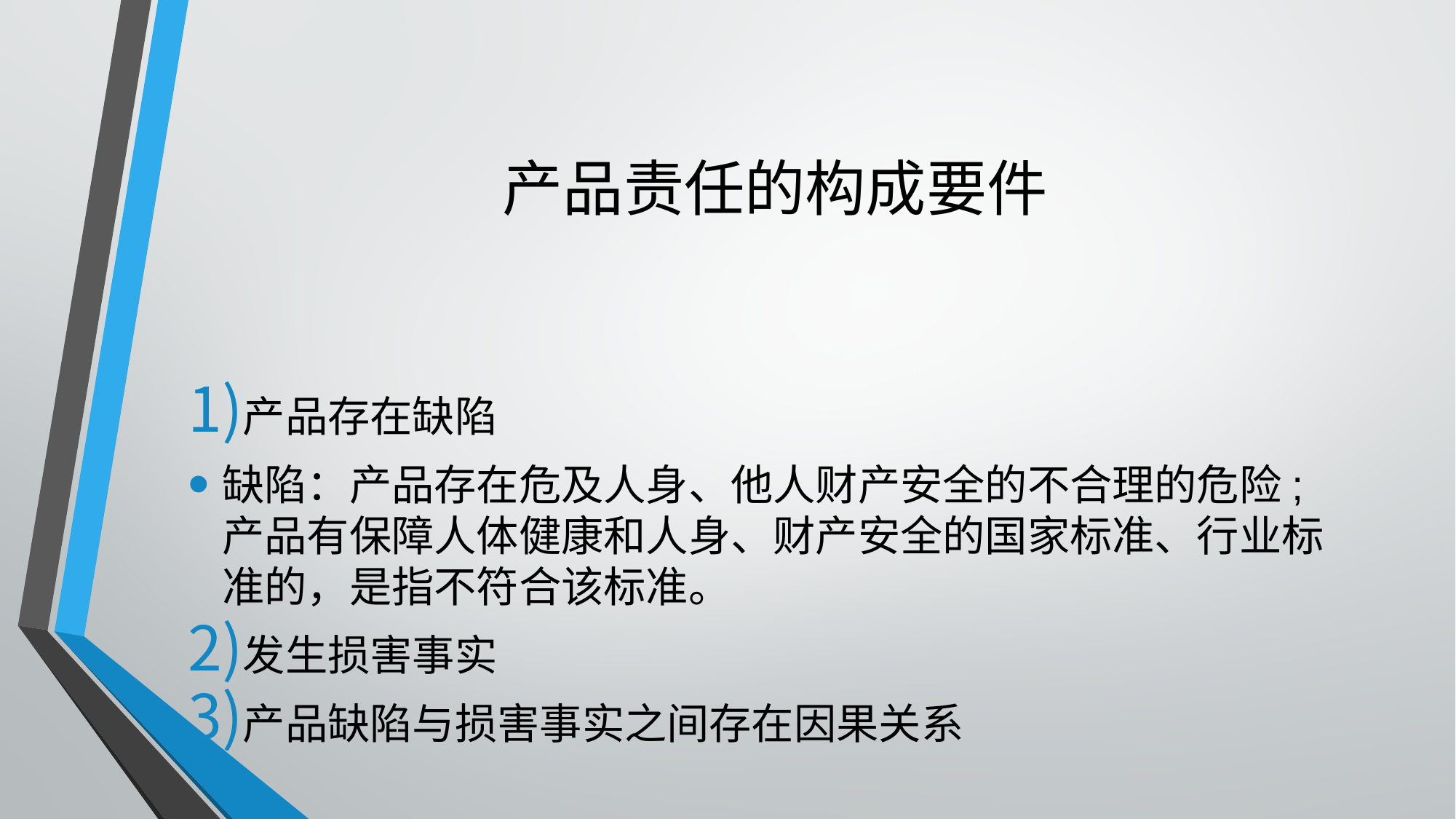

# 产品责任的构成要件
产品存在缺陷
缺陷：产品存在危及人身、他人财产安全的不合理的危险; 产品有保障人体健康和人身、财产安全的国家标准、行业标准的，是指不符合该标准。
发生损害事实
产品缺陷与损害事实之间存在因果关系